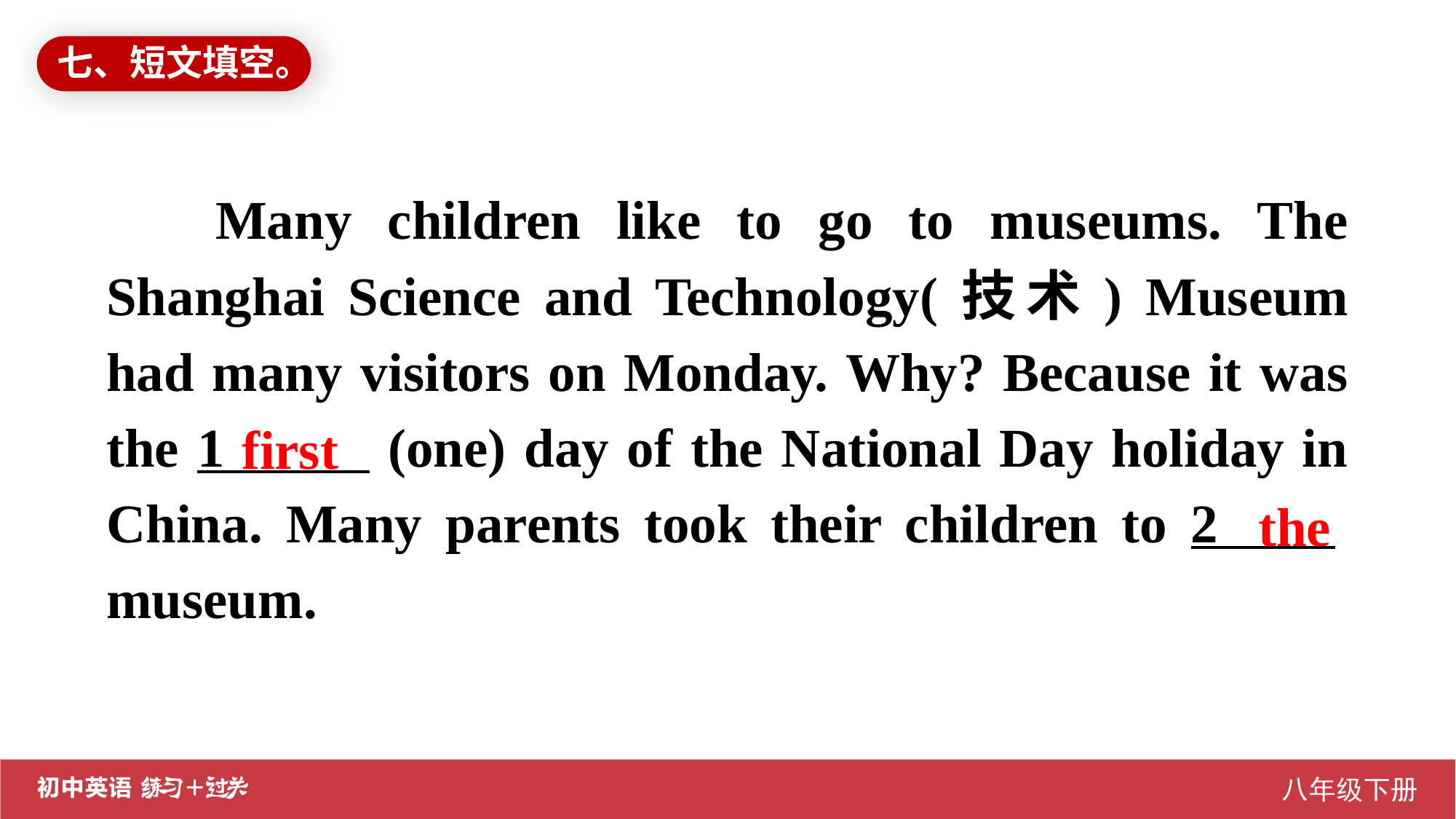

七、短文填空。

Many children like to go to museums. The Shanghai Science and Technology(技术) Museum had many visitors on Monday. Why? Because it was the 1         (one) day of the National Day holiday in China. Many parents took their children to 2     . museum.

first
the